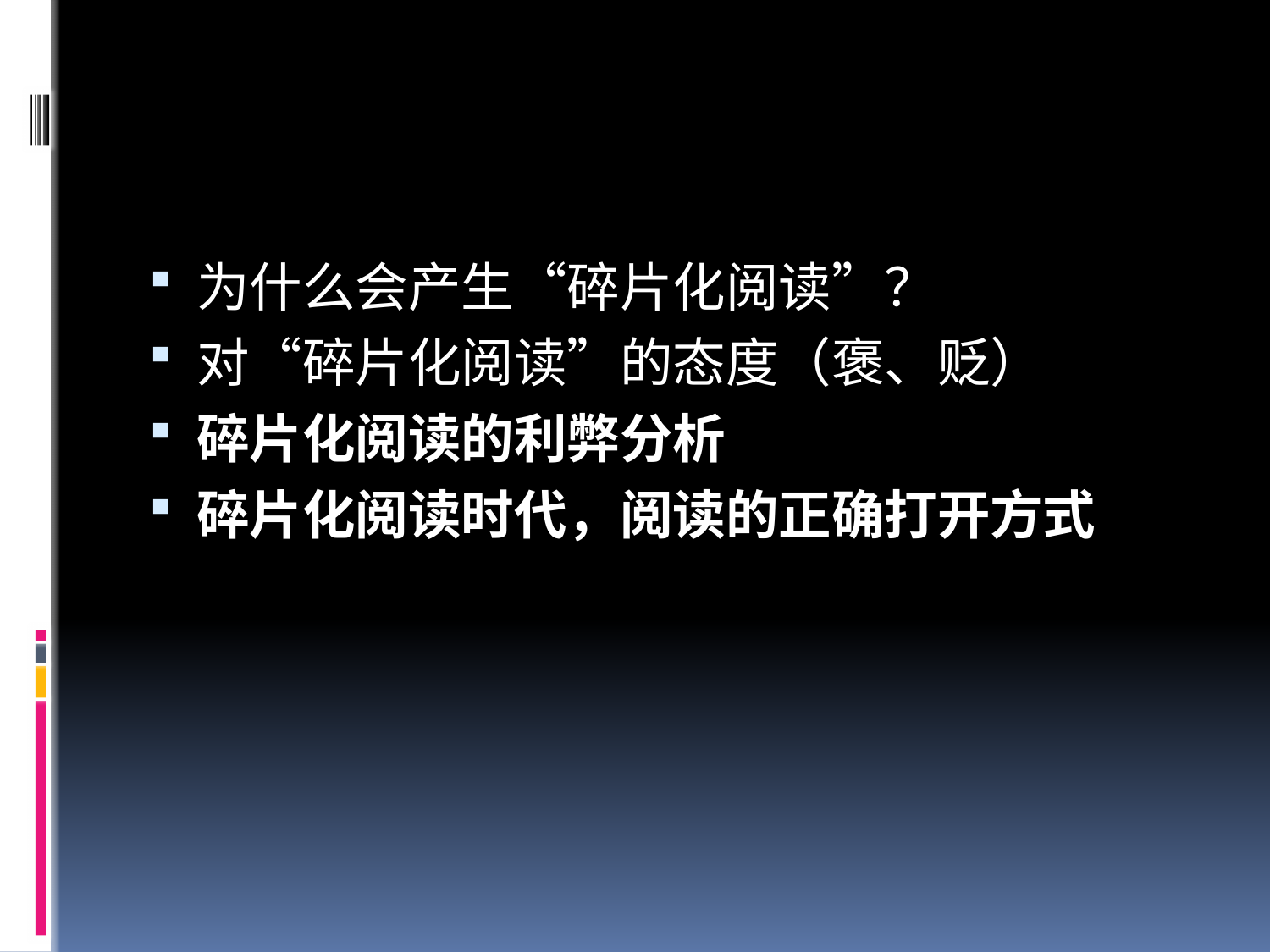

为什么会产生“碎片化阅读”？
对“碎片化阅读”的态度（褒、贬）
碎片化阅读的利弊分析
碎片化阅读时代，阅读的正确打开方式